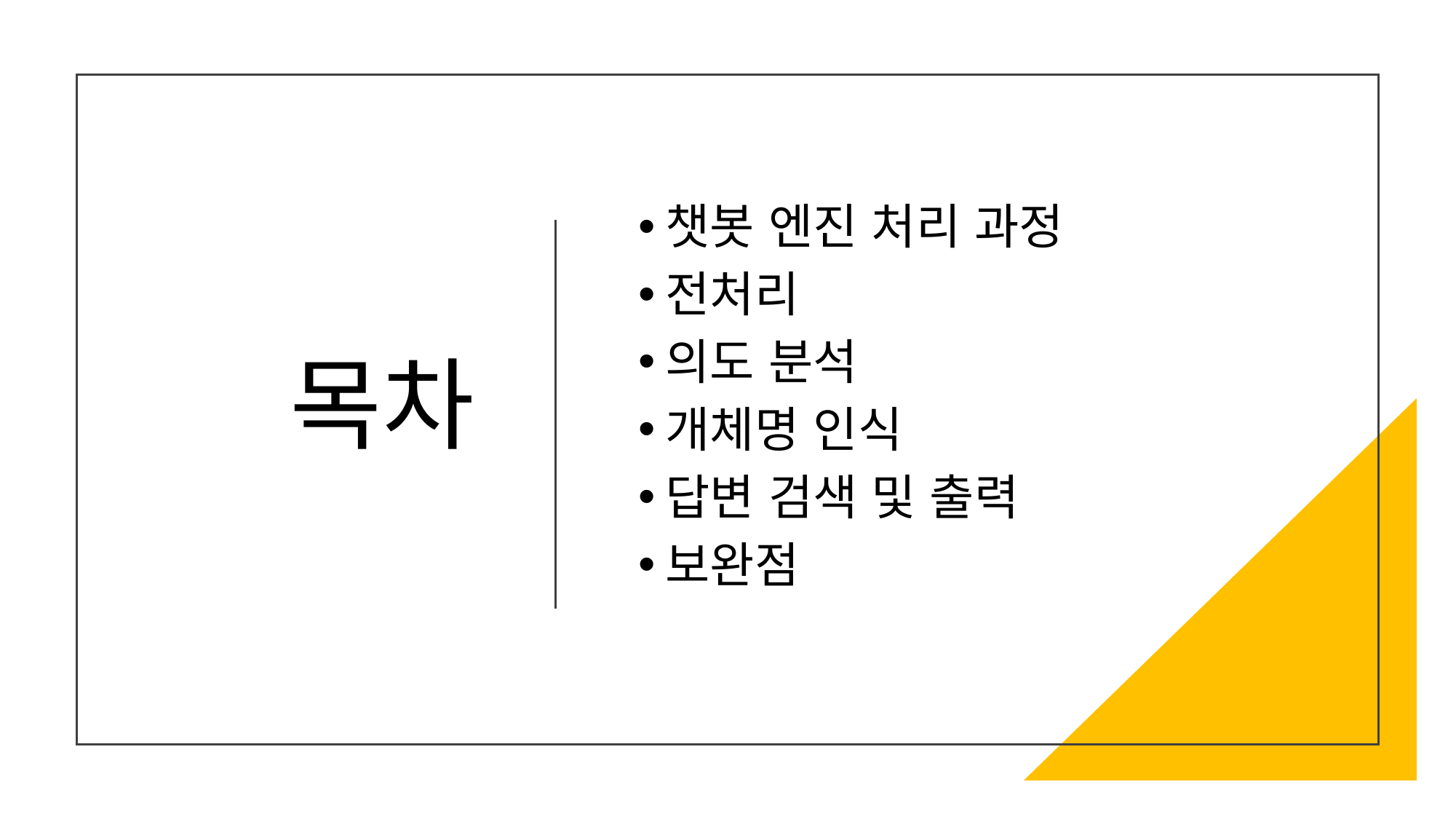

# 목차
챗봇 엔진 처리 과정
전처리
의도 분석
개체명 인식
답변 검색 및 출력
보완점